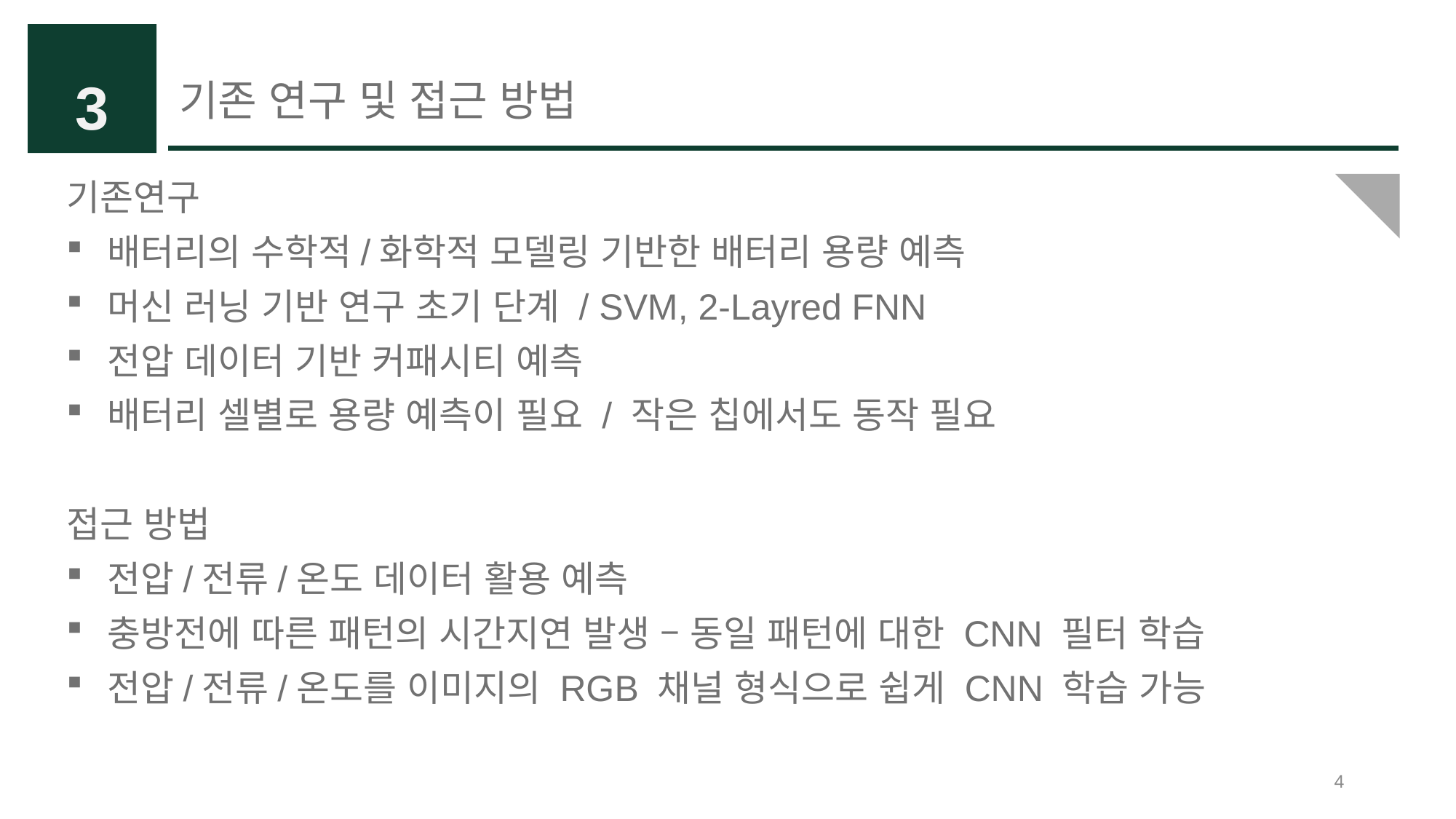

3
# 기존 연구 및 접근 방법
기존연구
배터리의 수학적/화학적 모델링 기반한 배터리 용량 예측
머신 러닝 기반 연구 초기 단계 / SVM, 2-Layred FNN
전압 데이터 기반 커패시티 예측
배터리 셀별로 용량 예측이 필요 / 작은 칩에서도 동작 필요

접근 방법
전압/전류/온도 데이터 활용 예측
충방전에 따른 패턴의 시간지연 발생 – 동일 패턴에 대한 CNN 필터 학습
전압/전류/온도를 이미지의 RGB 채널 형식으로 쉽게 CNN 학습 가능

4